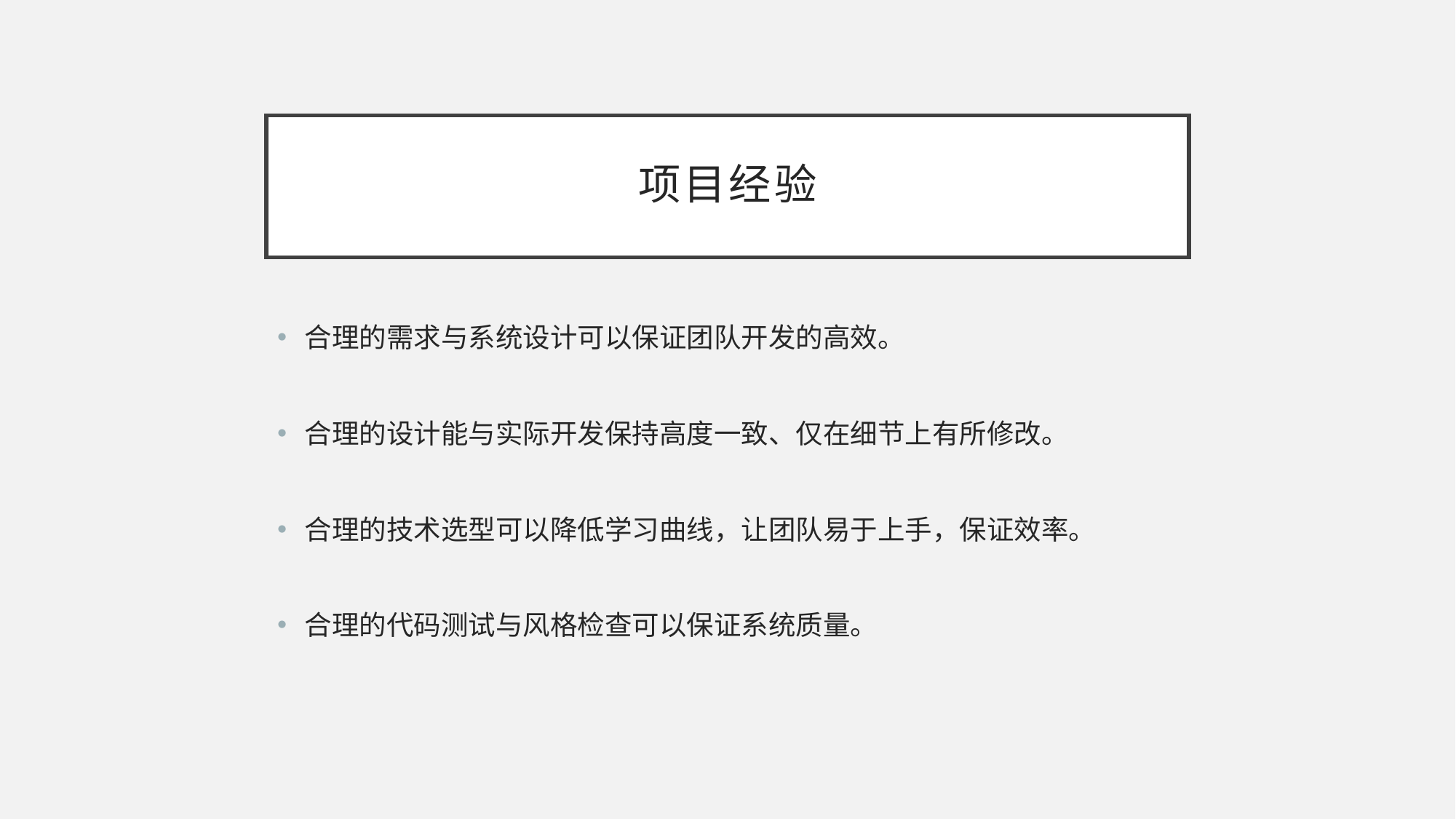

# 项目经验
合理的需求与系统设计可以保证团队开发的高效。

合理的设计能与实际开发保持高度一致、仅在细节上有所修改。

合理的技术选型可以降低学习曲线，让团队易于上手，保证效率。

合理的代码测试与风格检查可以保证系统质量。